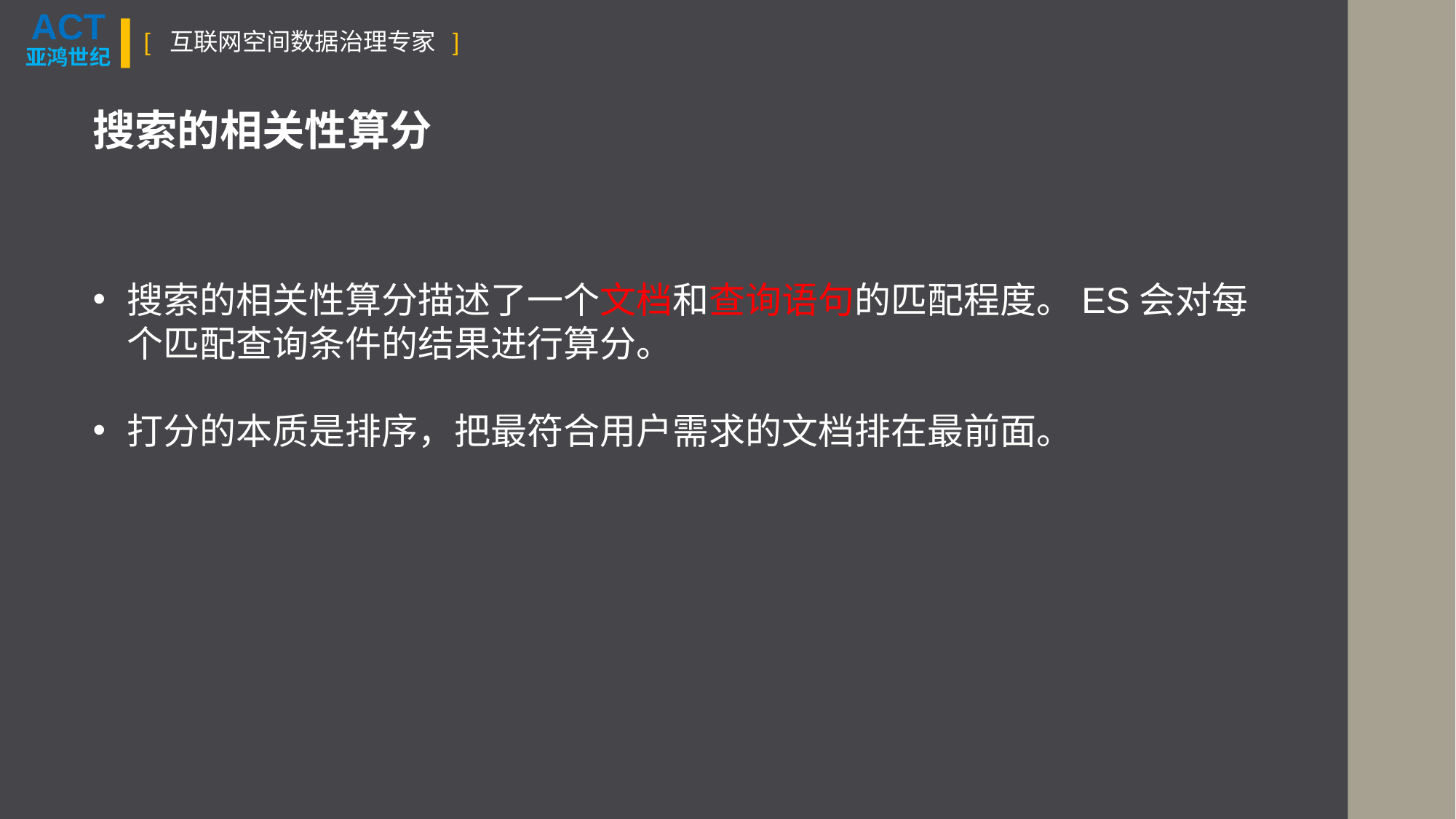

搜索的相关性算分
搜索的相关性算分描述了一个文档和查询语句的匹配程度。ES会对每个匹配查询条件的结果进行算分。

打分的本质是排序，把最符合用户需求的文档排在最前面。